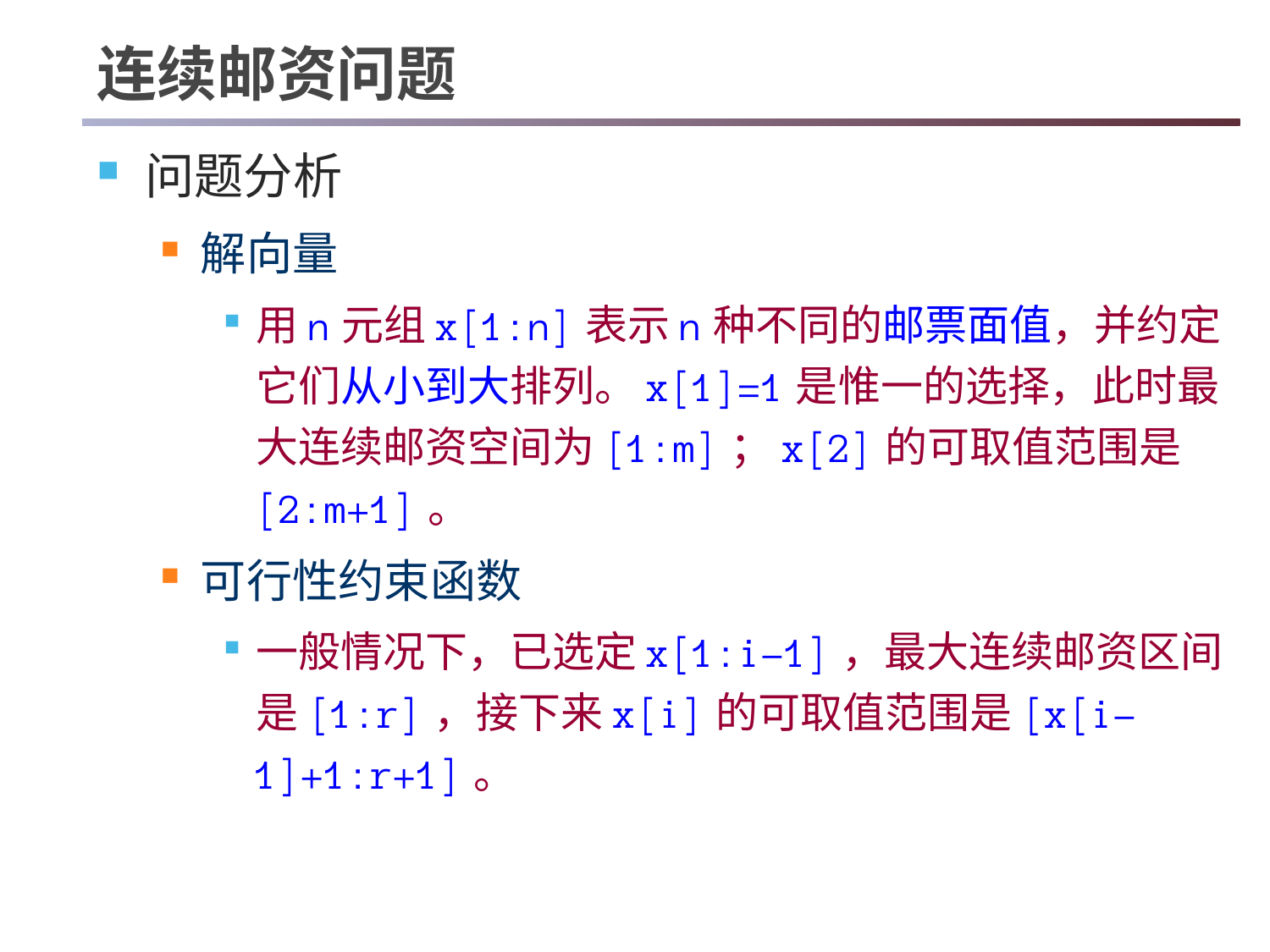

# 连续邮资问题
问题分析
解向量
用n元组x[1:n]表示n种不同的邮票面值，并约定它们从小到大排列。x[1]=1是惟一的选择，此时最大连续邮资空间为[1:m]；x[2]的可取值范围是[2:m+1]。
可行性约束函数
一般情况下，已选定x[1:i-1]，最大连续邮资区间是[1:r]，接下来x[i]的可取值范围是[x[i-1]+1:r+1]。